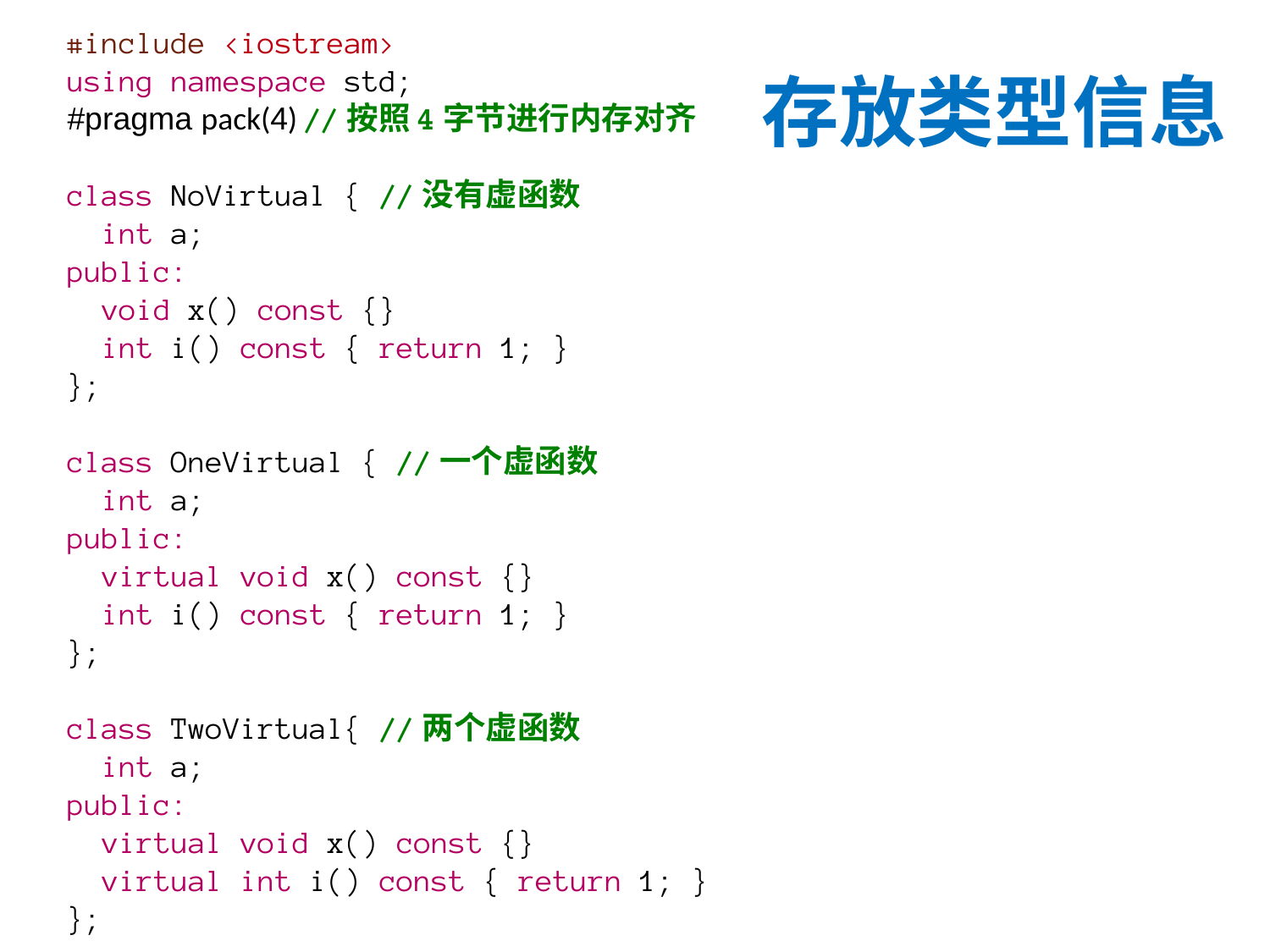

#include <iostream>
using namespace std;
#pragma pack(4) //按照4字节进行内存对齐

class NoVirtual { //没有虚函数
  int a;
public:
  void x() const {}
  int i() const { return 1; }
};

class OneVirtual { //一个虚函数
  int a;
public:
  virtual void x() const {}
  int i() const { return 1; }
};

class TwoVirtual{ //两个虚函数
  int a;
public:
  virtual void x() const {}
  virtual int i() const { return 1; }
};
# 存放类型信息